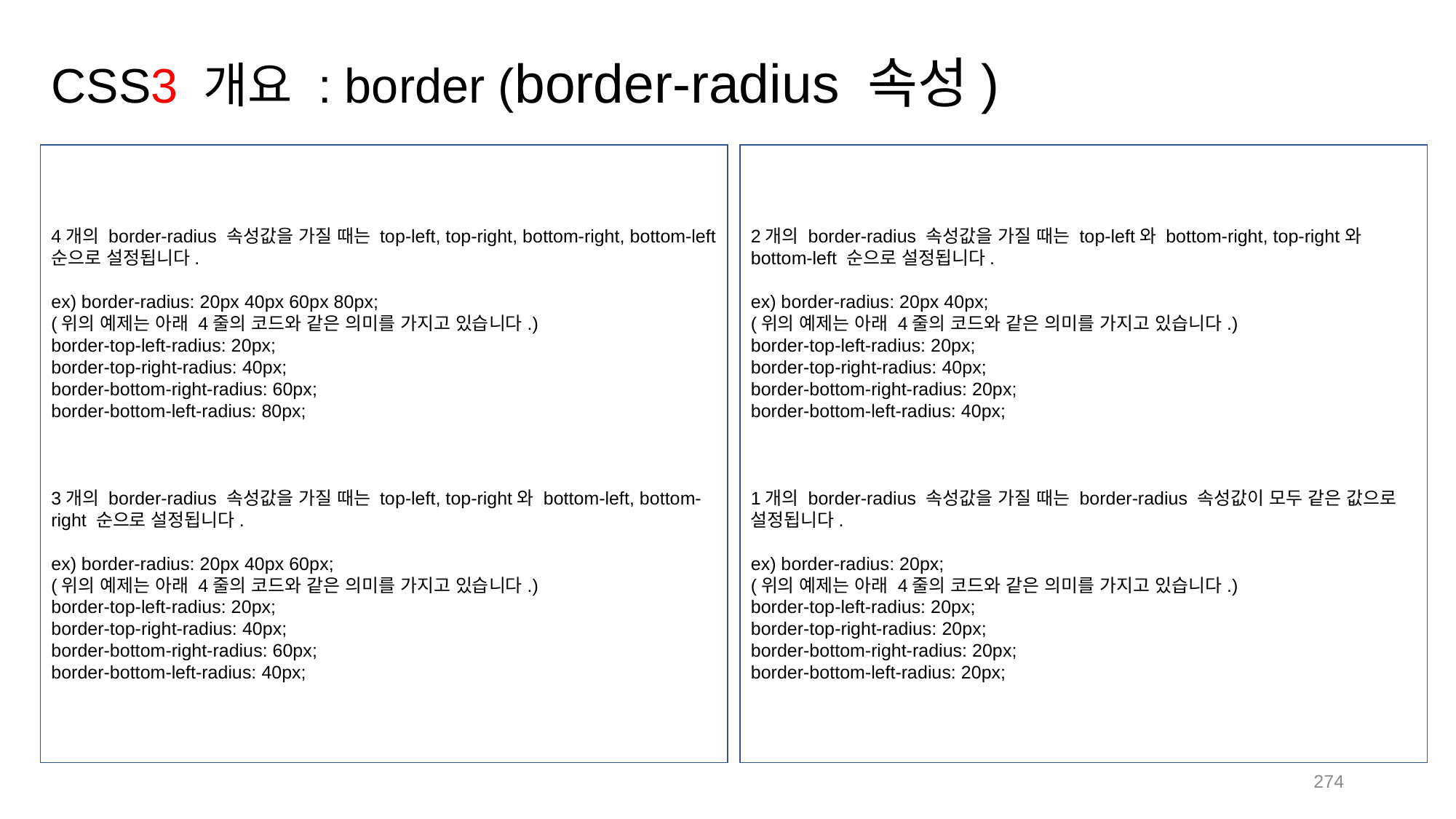

# CSS3 개요 : border (border-radius 속성)
4개의 border-radius 속성값을 가질 때는 top-left, top-right, bottom-right, bottom-left 순으로 설정됩니다.

ex) border-radius: 20px 40px 60px 80px;
(위의 예제는 아래 4줄의 코드와 같은 의미를 가지고 있습니다.)
border-top-left-radius: 20px;
border-top-right-radius: 40px;
border-bottom-right-radius: 60px;
border-bottom-left-radius: 80px;

3개의 border-radius 속성값을 가질 때는 top-left, top-right와 bottom-left, bottom-right 순으로 설정됩니다.

ex) border-radius: 20px 40px 60px;
(위의 예제는 아래 4줄의 코드와 같은 의미를 가지고 있습니다.)
border-top-left-radius: 20px;
border-top-right-radius: 40px;
border-bottom-right-radius: 60px;
border-bottom-left-radius: 40px;
2개의 border-radius 속성값을 가질 때는 top-left와 bottom-right, top-right와 bottom-left 순으로 설정됩니다.

ex) border-radius: 20px 40px;
(위의 예제는 아래 4줄의 코드와 같은 의미를 가지고 있습니다.)
border-top-left-radius: 20px;
border-top-right-radius: 40px;
border-bottom-right-radius: 20px;
border-bottom-left-radius: 40px;

1개의 border-radius 속성값을 가질 때는 border-radius 속성값이 모두 같은 값으로 설정됩니다.

ex) border-radius: 20px;
(위의 예제는 아래 4줄의 코드와 같은 의미를 가지고 있습니다.)
border-top-left-radius: 20px;
border-top-right-radius: 20px;
border-bottom-right-radius: 20px;
border-bottom-left-radius: 20px;
274